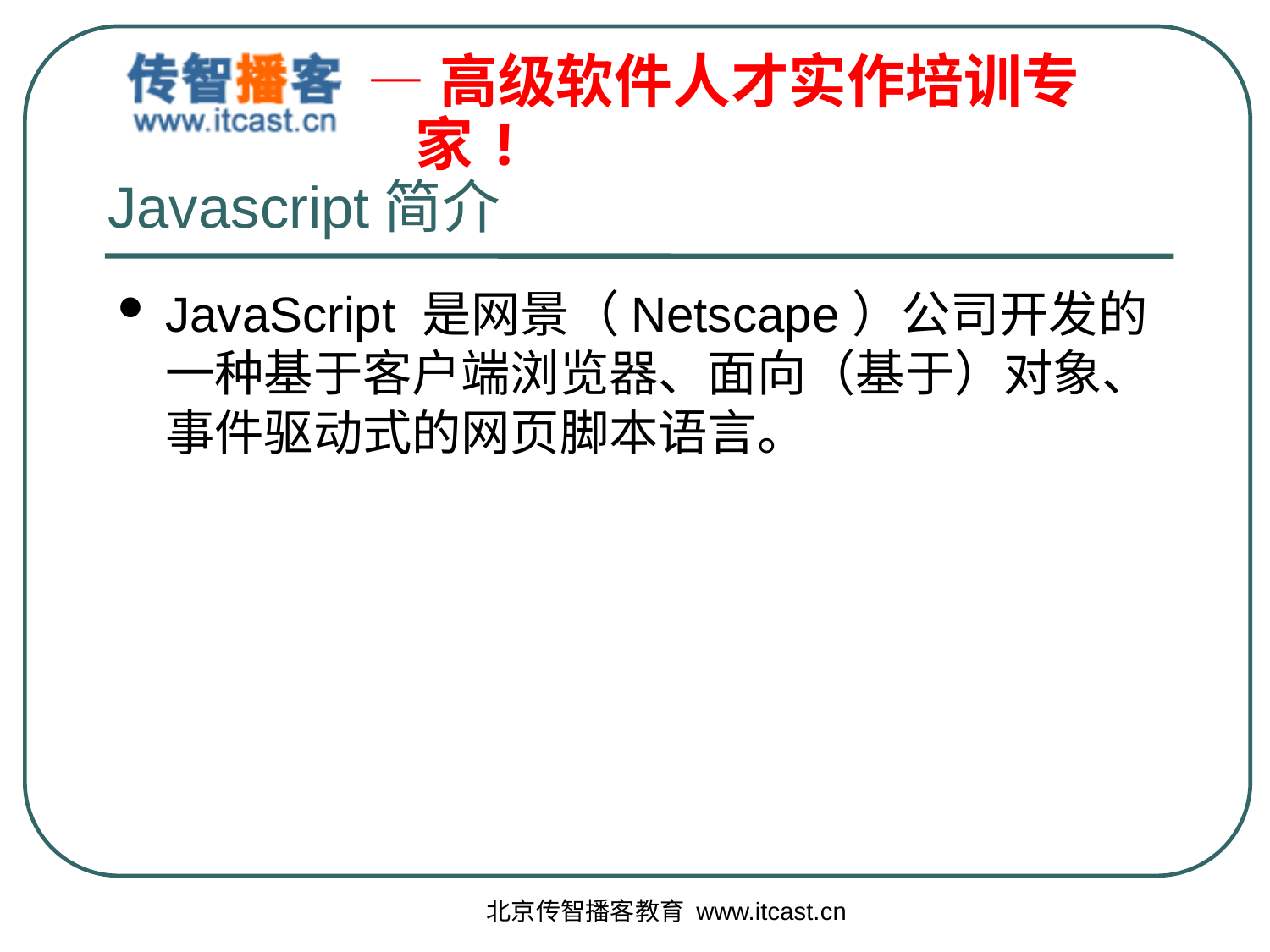

# Javascript简介
JavaScript 是网景（Netscape）公司开发的一种基于客户端浏览器、面向（基于）对象、事件驱动式的网页脚本语言。
北京传智播客教育 www.itcast.cn